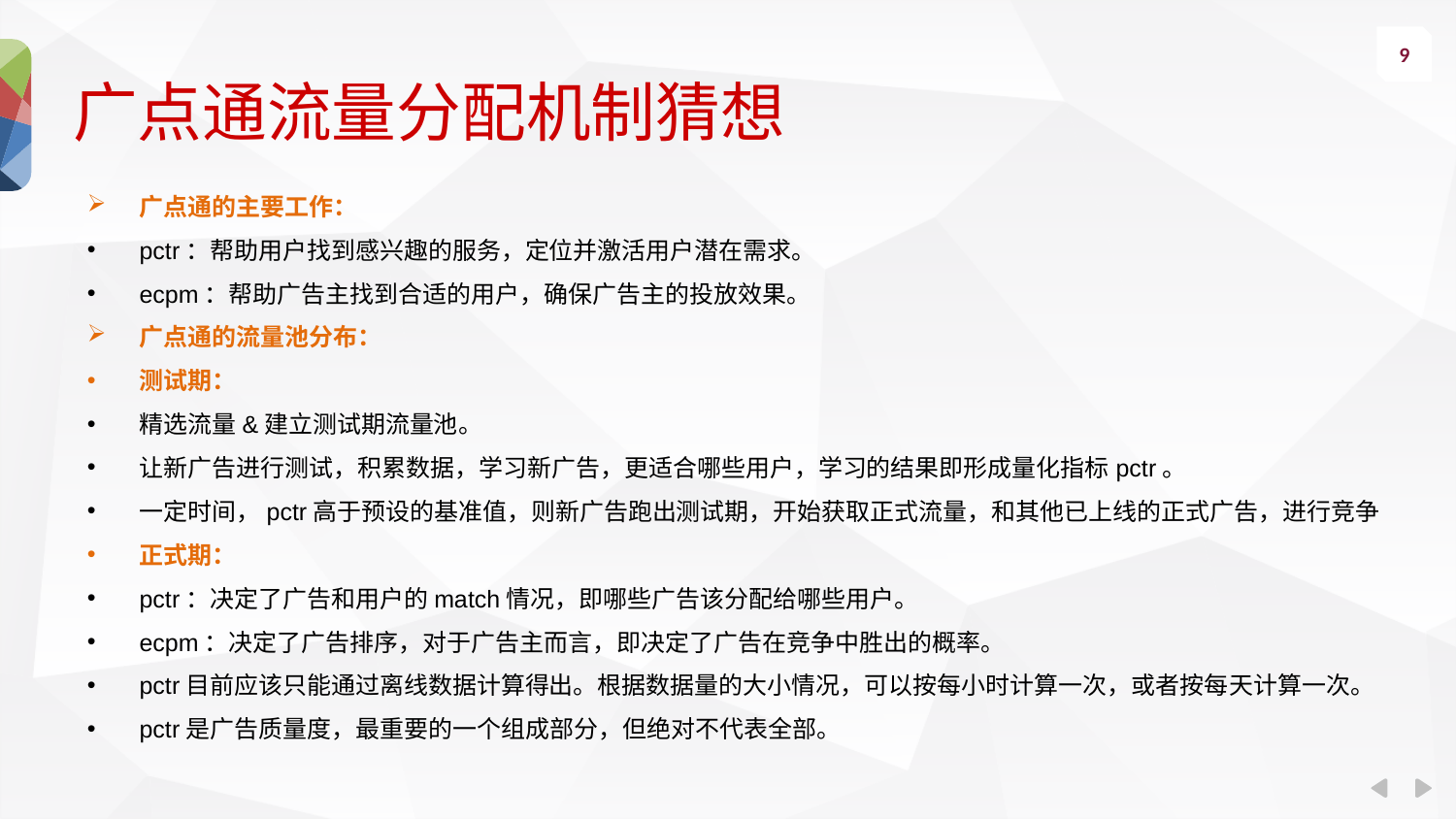

广点通流量分配机制猜想
广点通的主要工作：
pctr：帮助用户找到感兴趣的服务，定位并激活用户潜在需求。
ecpm：帮助广告主找到合适的用户，确保广告主的投放效果。
广点通的流量池分布：
测试期：
精选流量&建立测试期流量池。
让新广告进行测试，积累数据，学习新广告，更适合哪些用户，学习的结果即形成量化指标pctr。
一定时间，pctr高于预设的基准值，则新广告跑出测试期，开始获取正式流量，和其他已上线的正式广告，进行竞争
正式期：
pctr：决定了广告和用户的match情况，即哪些广告该分配给哪些用户。
ecpm：决定了广告排序，对于广告主而言，即决定了广告在竞争中胜出的概率。
pctr目前应该只能通过离线数据计算得出。根据数据量的大小情况，可以按每小时计算一次，或者按每天计算一次。
pctr是广告质量度，最重要的一个组成部分，但绝对不代表全部。